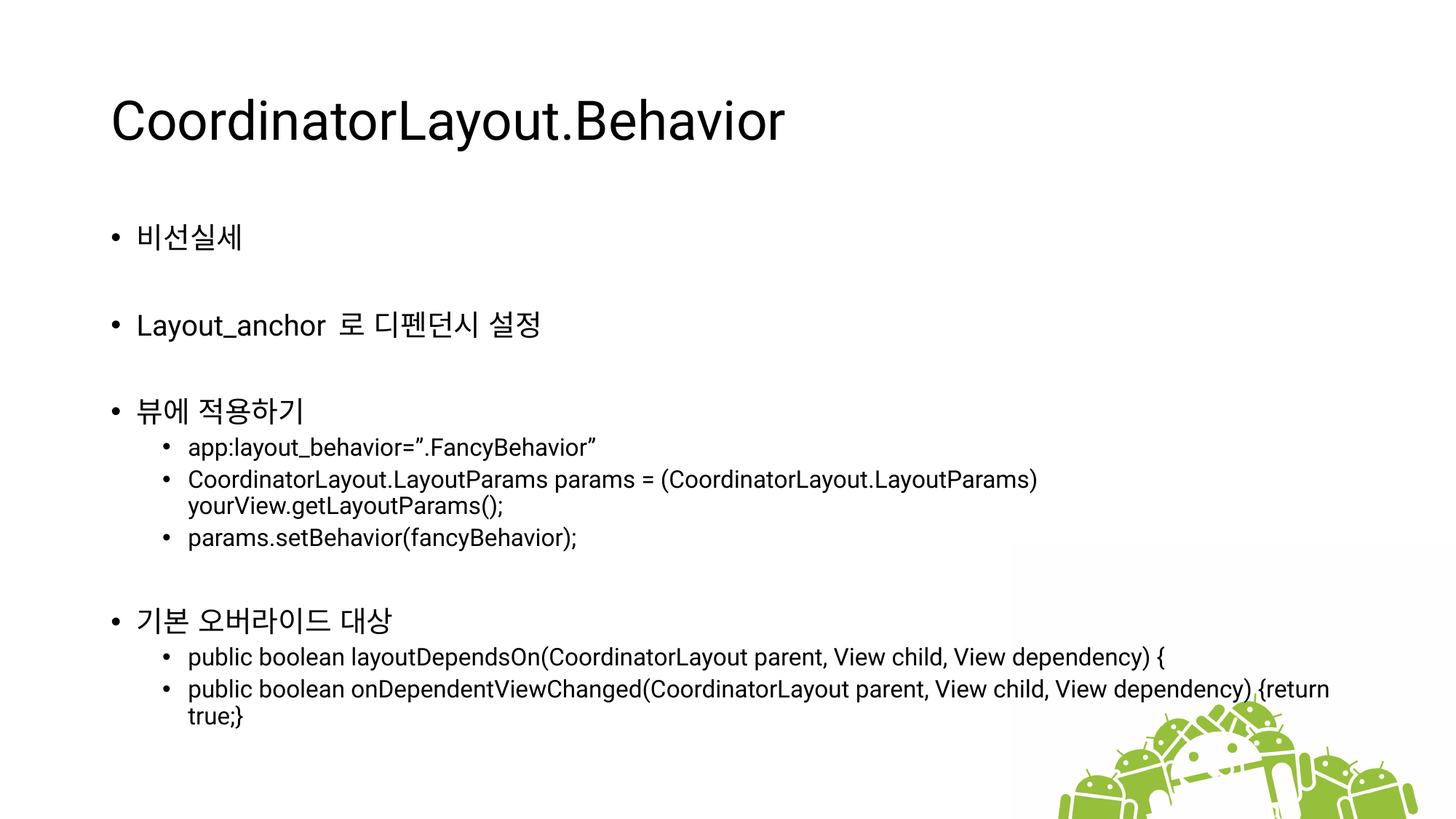

# CoordinatorLayout.Behavior
비선실세

Layout_anchor 로 디펜던시 설정

뷰에 적용하기
app:layout_behavior=”.FancyBehavior”
CoordinatorLayout.LayoutParams params = (CoordinatorLayout.LayoutParams) yourView.getLayoutParams();
params.setBehavior(fancyBehavior);

기본 오버라이드 대상
public boolean layoutDependsOn(CoordinatorLayout parent, View child, View dependency) {
public boolean onDependentViewChanged(CoordinatorLayout parent, View child, View dependency) {return true;}